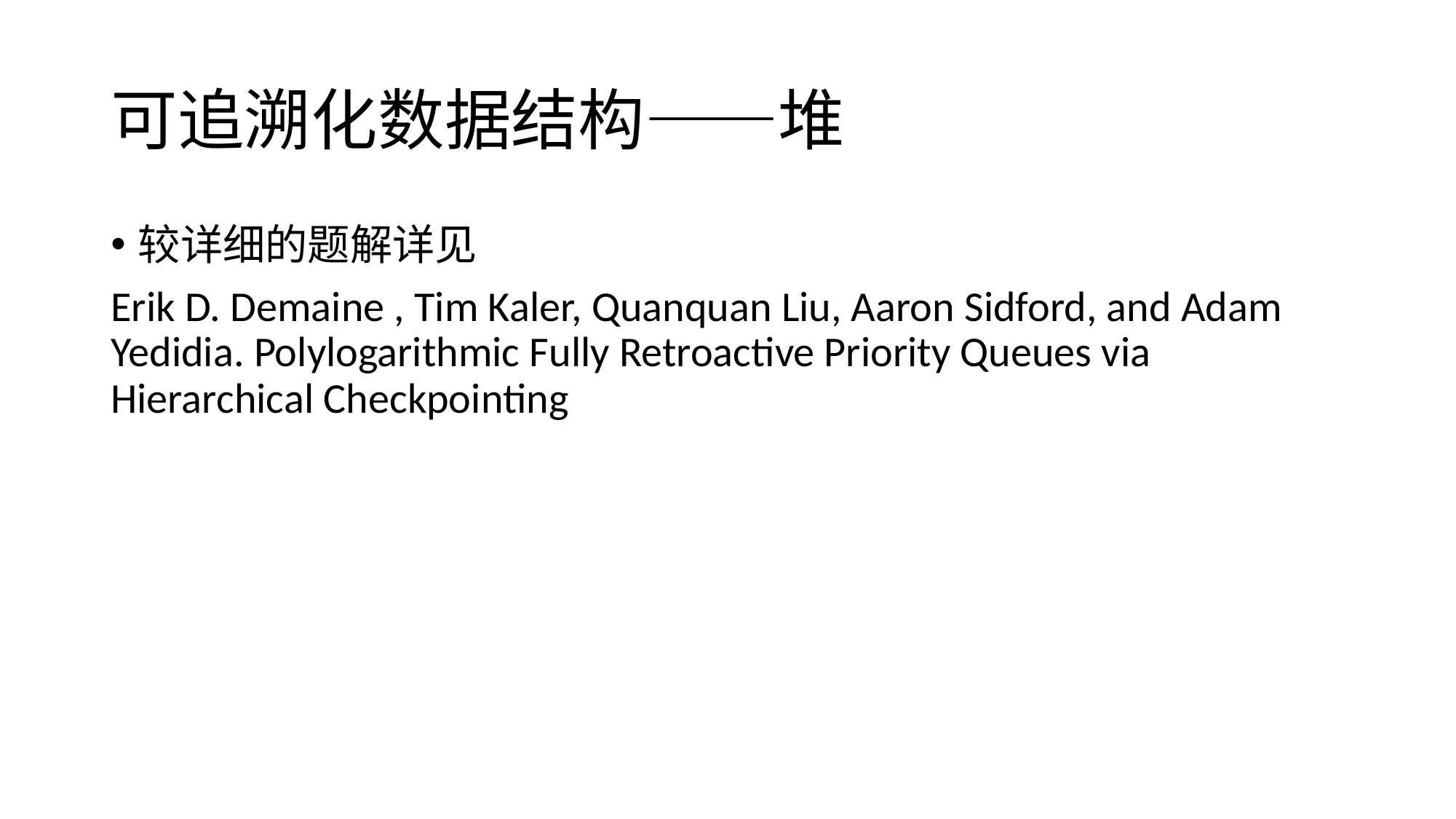

# 可追溯化数据结构——堆
较详细的题解详见
Erik D. Demaine , Tim Kaler, Quanquan Liu, Aaron Sidford, and Adam Yedidia. Polylogarithmic Fully Retroactive Priority Queues via Hierarchical Checkpointing